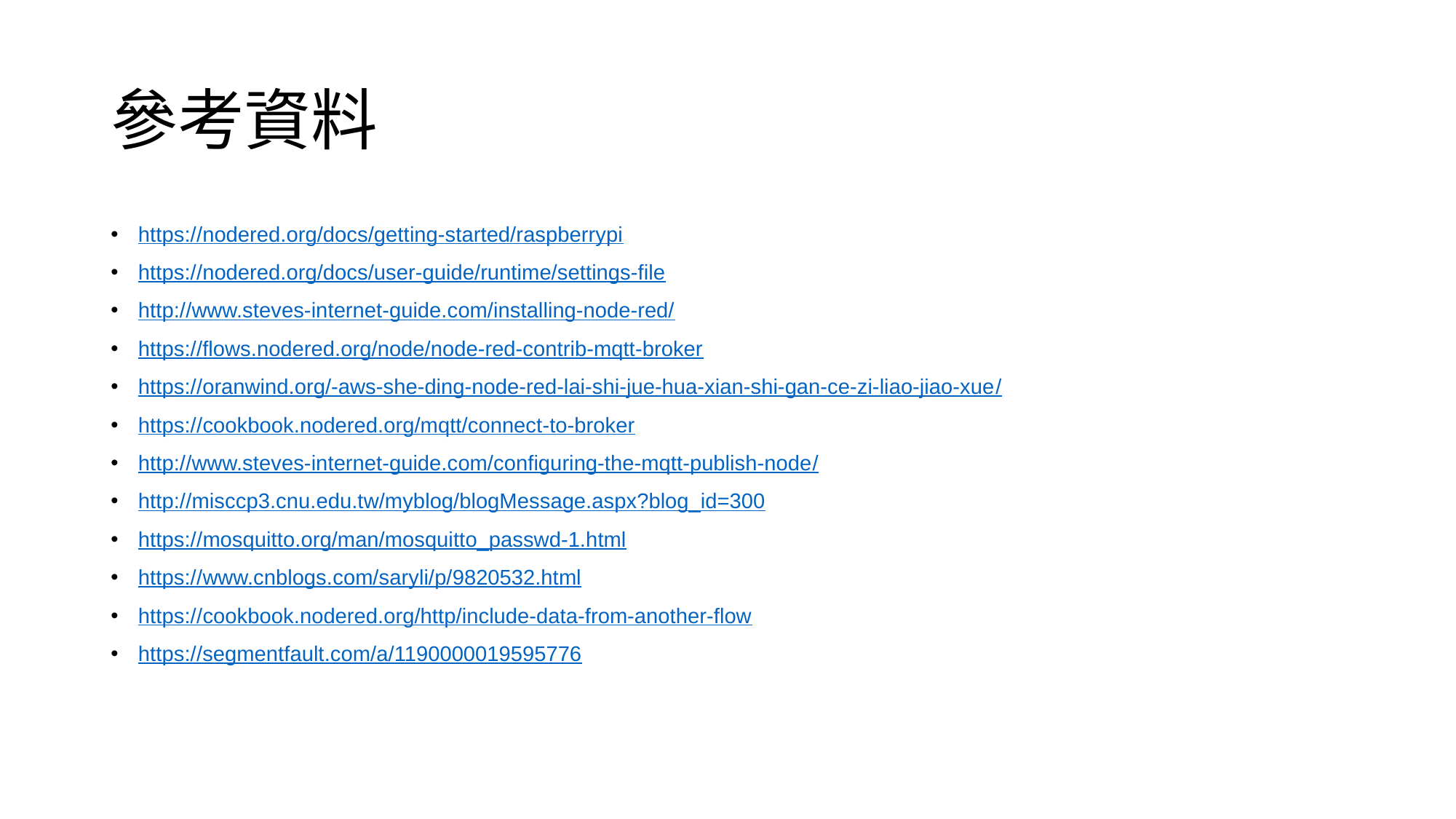

# 參考資料
https://nodered.org/docs/getting-started/raspberrypi
https://nodered.org/docs/user-guide/runtime/settings-file
http://www.steves-internet-guide.com/installing-node-red/
https://flows.nodered.org/node/node-red-contrib-mqtt-broker
https://oranwind.org/-aws-she-ding-node-red-lai-shi-jue-hua-xian-shi-gan-ce-zi-liao-jiao-xue/
https://cookbook.nodered.org/mqtt/connect-to-broker
http://www.steves-internet-guide.com/configuring-the-mqtt-publish-node/
http://misccp3.cnu.edu.tw/myblog/blogMessage.aspx?blog_id=300
https://mosquitto.org/man/mosquitto_passwd-1.html
https://www.cnblogs.com/saryli/p/9820532.html
https://cookbook.nodered.org/http/include-data-from-another-flow
https://segmentfault.com/a/1190000019595776